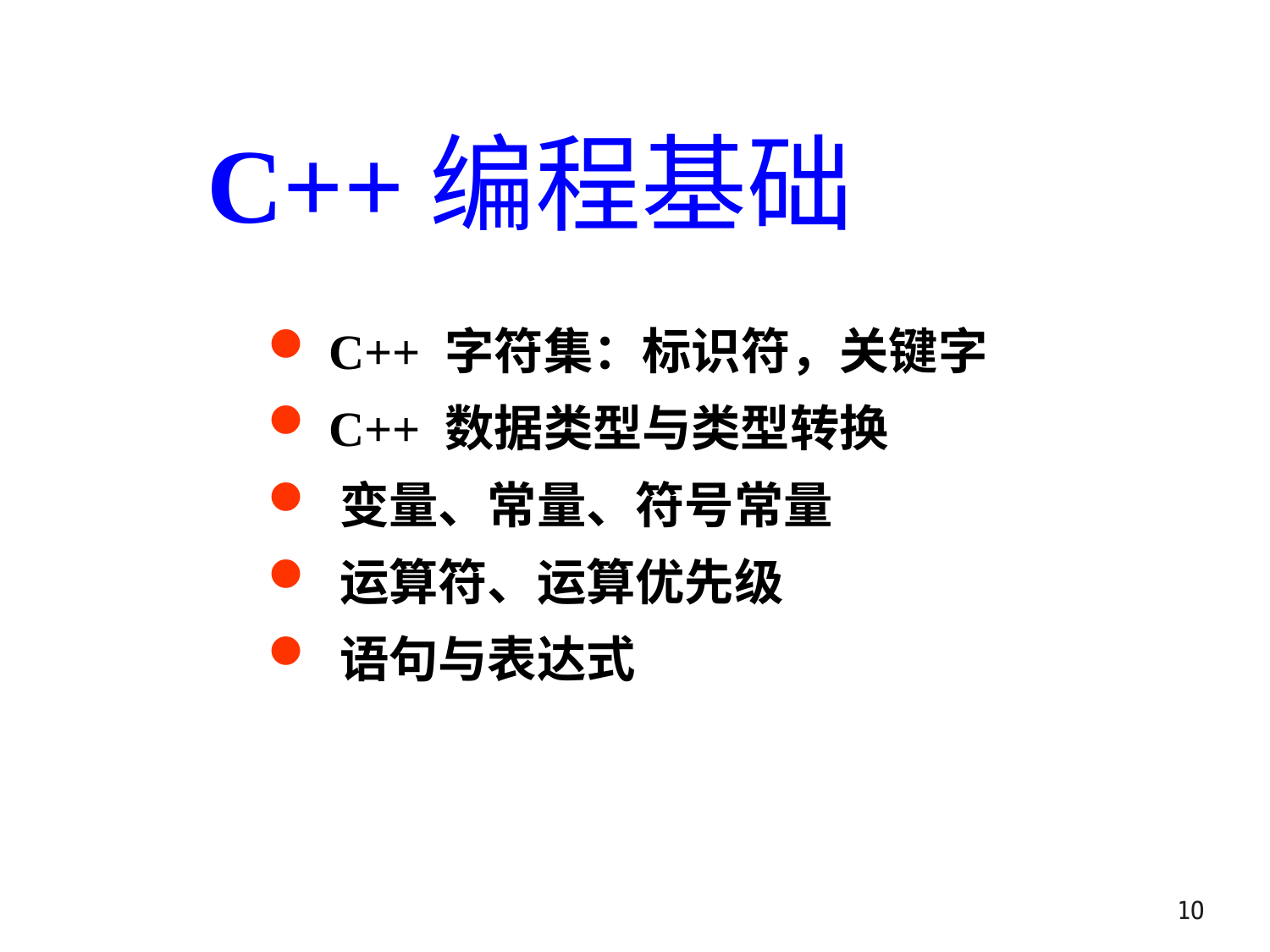

# C++编程基础
 C++ 字符集：标识符，关键字
 C++ 数据类型与类型转换
 变量、常量、符号常量
 运算符、运算优先级
 语句与表达式
10